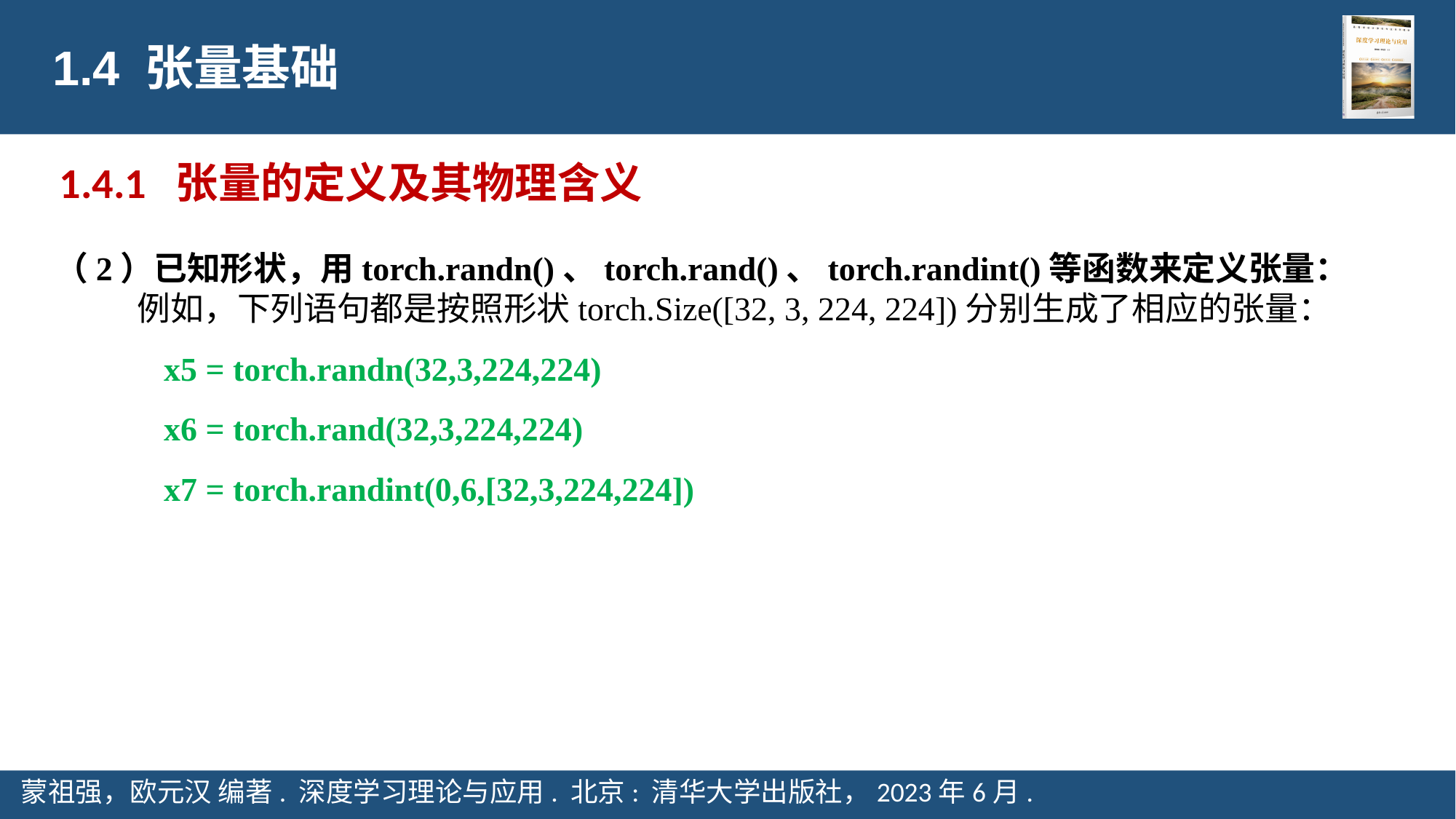

1.4 张量基础

1.4.1  张量的定义及其物理含义
（2）已知形状，用torch.randn()、torch.rand()、torch.randint()等函数来定义张量：
          例如，下列语句都是按照形状torch.Size([32, 3, 224, 224])分别生成了相应的张量：
x5 = torch.randn(32,3,224,224)
x6 = torch.rand(32,3,224,224)
x7 = torch.randint(0,6,[32,3,224,224])